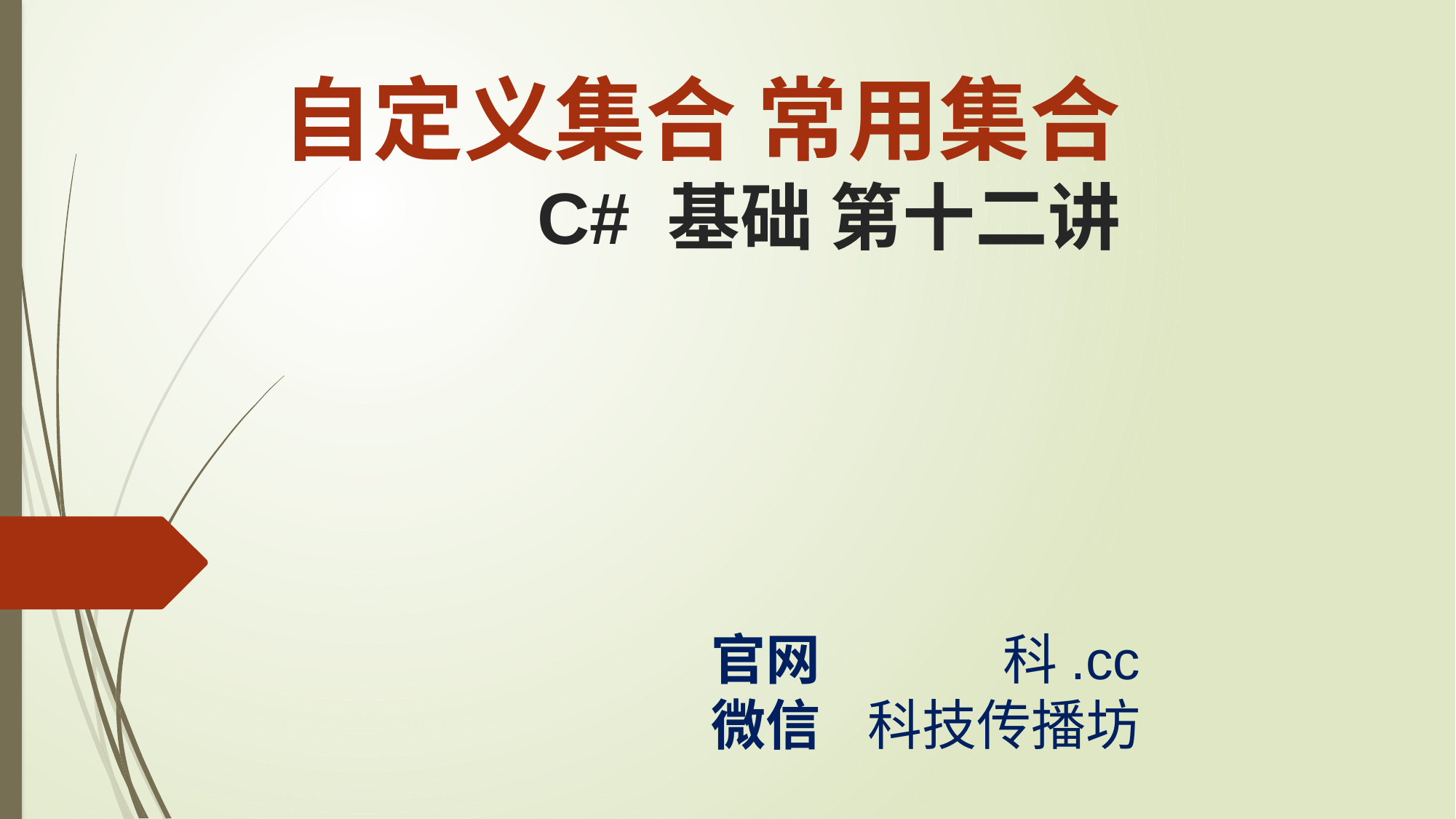

自定义集合 常用集合
C# 基础 第十二讲
官网
微信
科.cc
科技传播坊